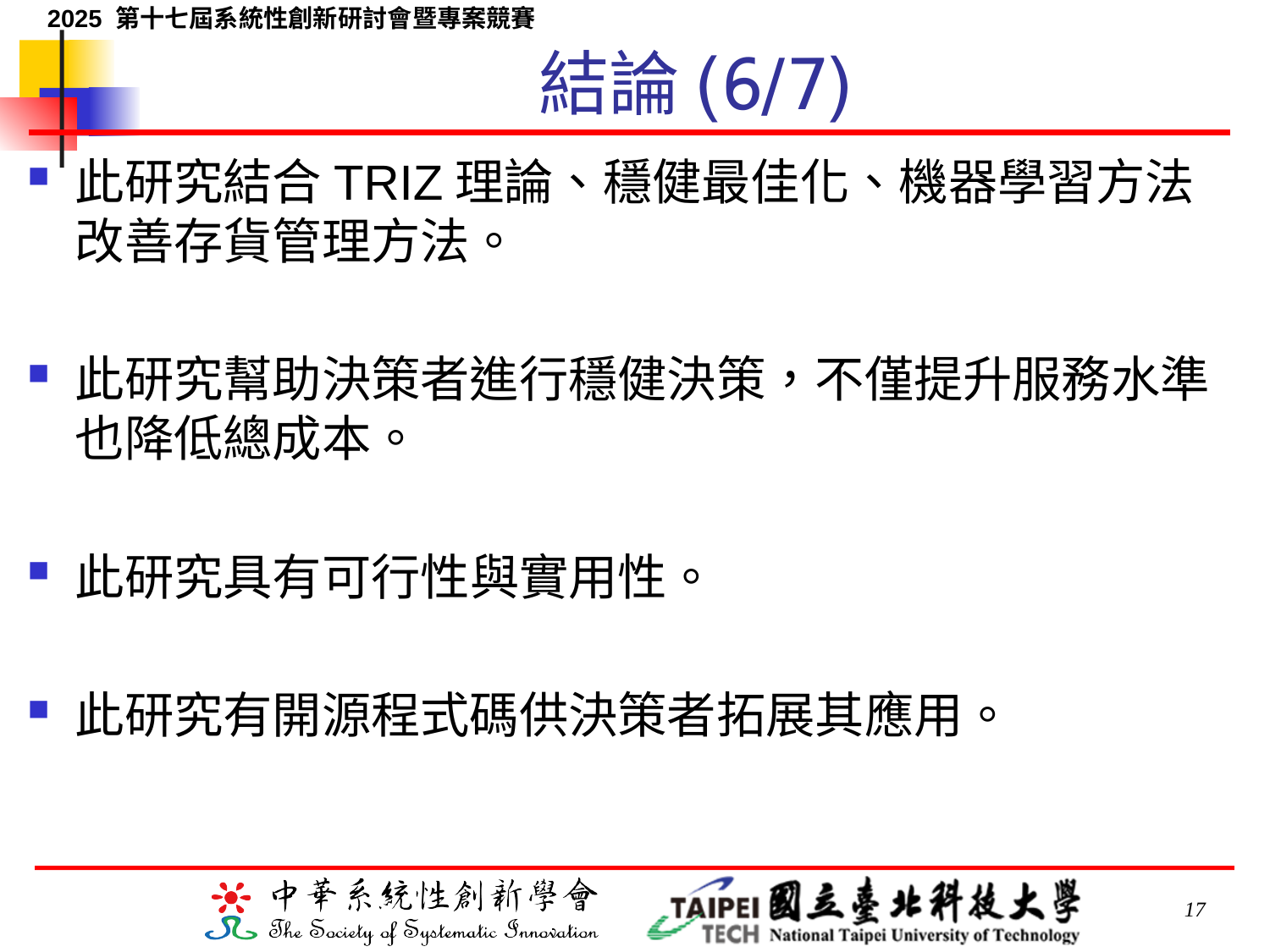

# 結論(6/7)
此研究結合TRIZ理論、穩健最佳化、機器學習方法改善存貨管理方法。

此研究幫助決策者進行穩健決策，不僅提升服務水準也降低總成本。

此研究具有可行性與實用性。

此研究有開源程式碼供決策者拓展其應用。